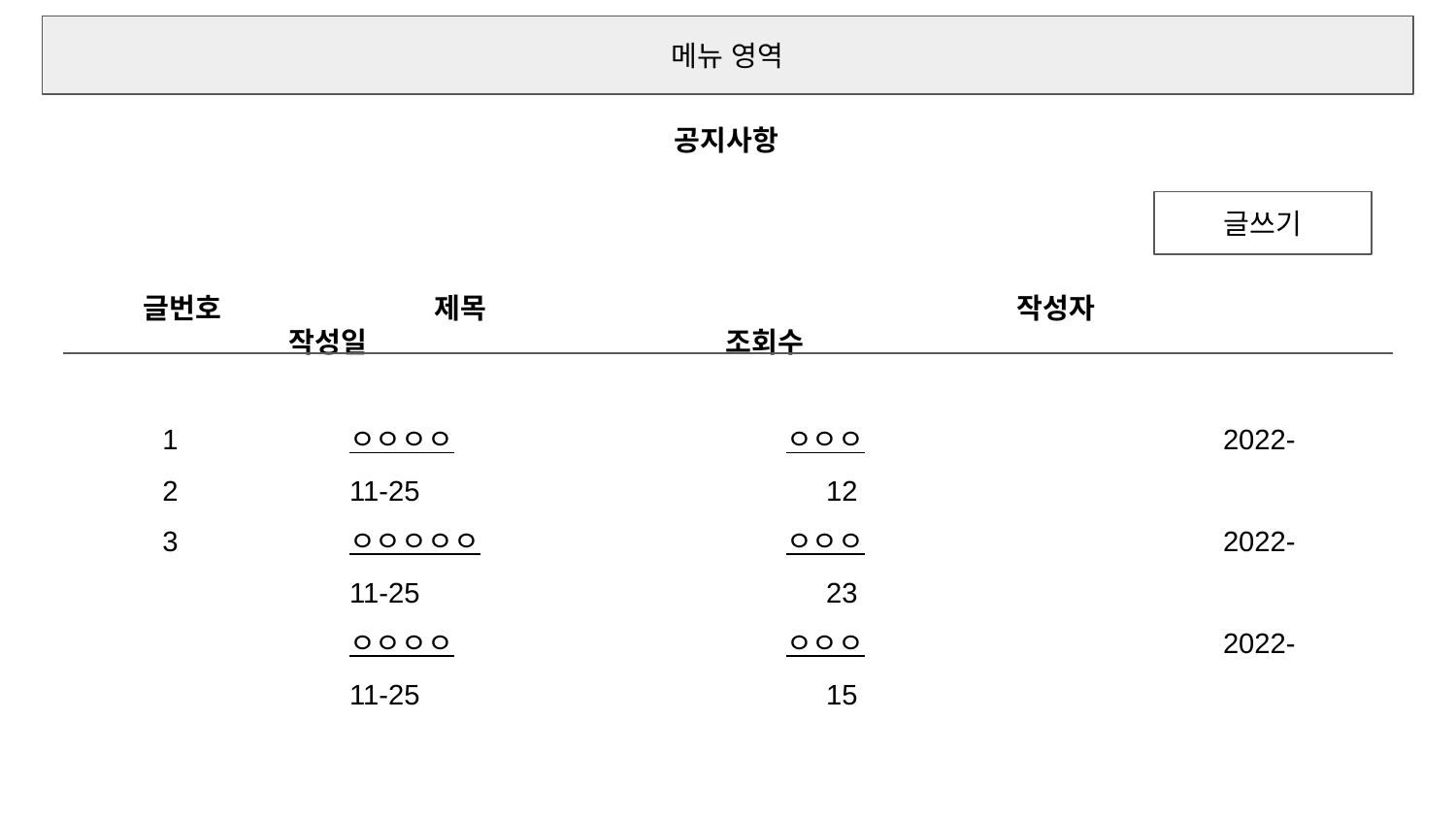

메뉴 영역
공지사항
글쓰기
글번호 		제목				작성자			작성일			조회수
1
2
3
ㅇㅇㅇㅇ			ㅇㅇㅇ			2022-11-25			     12
ㅇㅇㅇㅇㅇ			ㅇㅇㅇ			2022-11-25			     23
ㅇㅇㅇㅇ			ㅇㅇㅇ			2022-11-25			     15